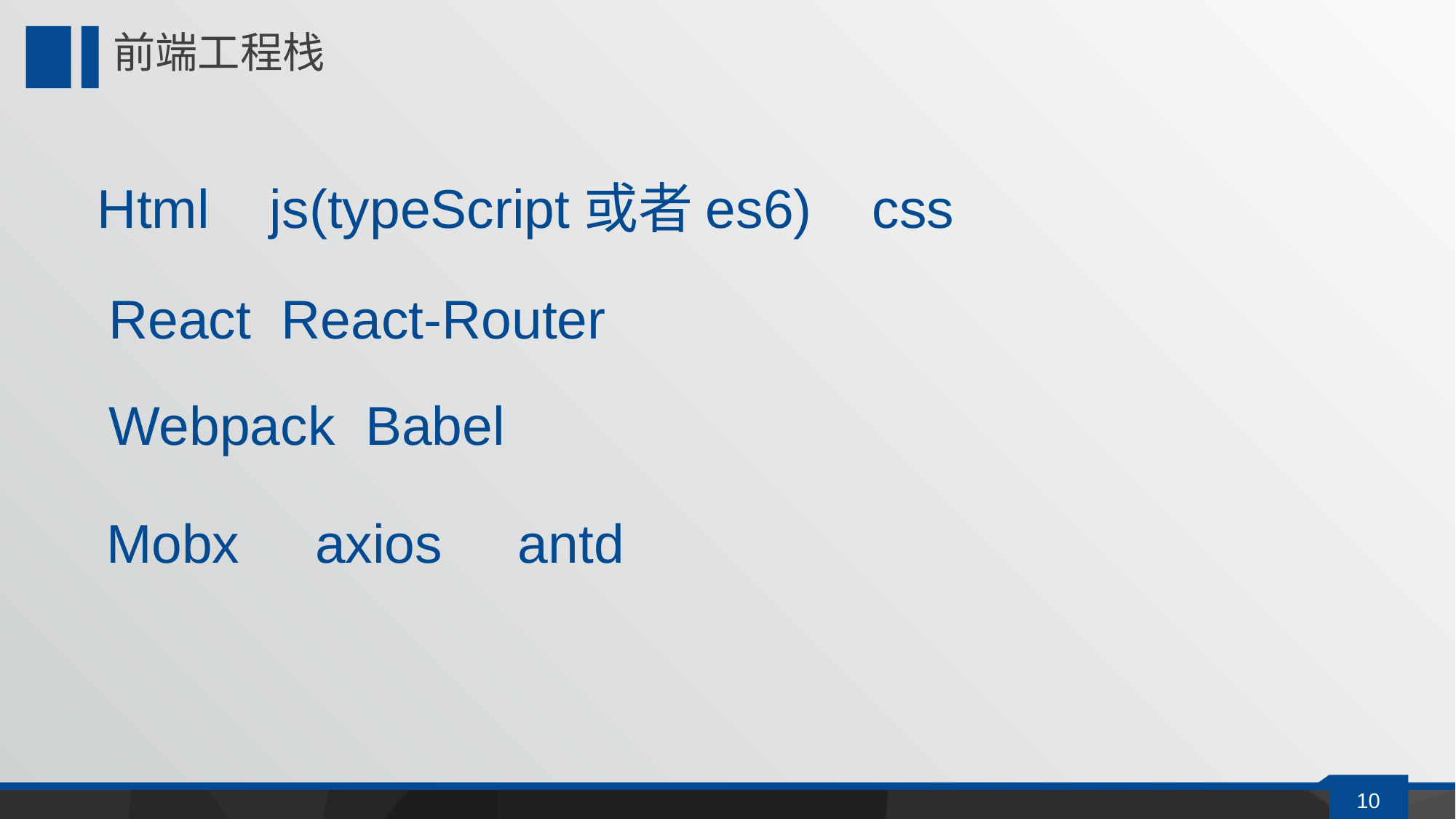

# 前端工程栈
Html    js(typeScript或者es6)    css
React  React-Router
Webpack  Babel

Mobx     axios     antd